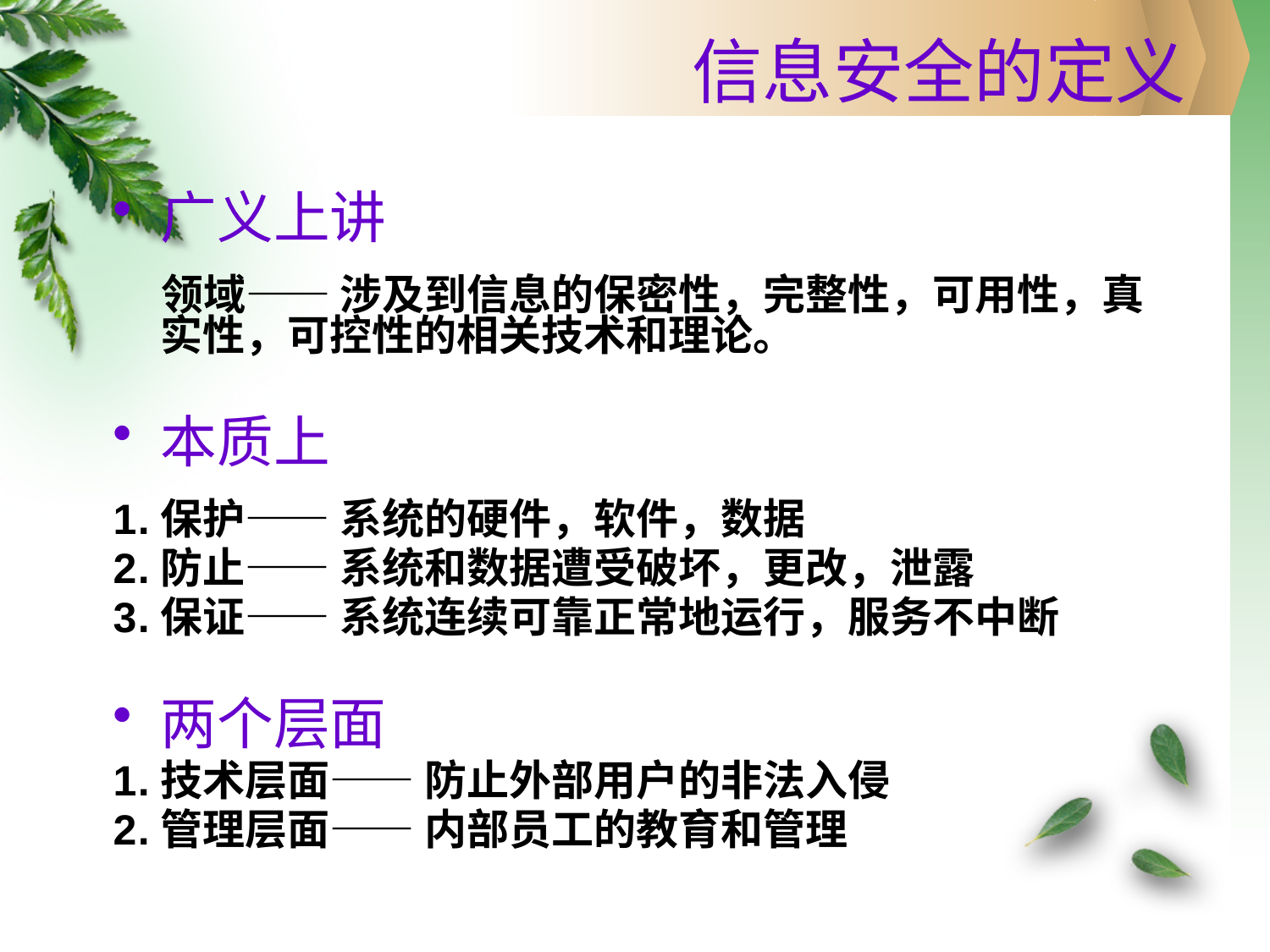

信息安全的定义
广义上讲

    领域—— 涉及到信息的保密性，完整性，可用性，真实性，可控性的相关技术和理论。

本质上

保护—— 系统的硬件，软件，数据
防止—— 系统和数据遭受破坏，更改，泄露
保证—— 系统连续可靠正常地运行，服务不中断

两个层面
技术层面—— 防止外部用户的非法入侵
管理层面—— 内部员工的教育和管理

21